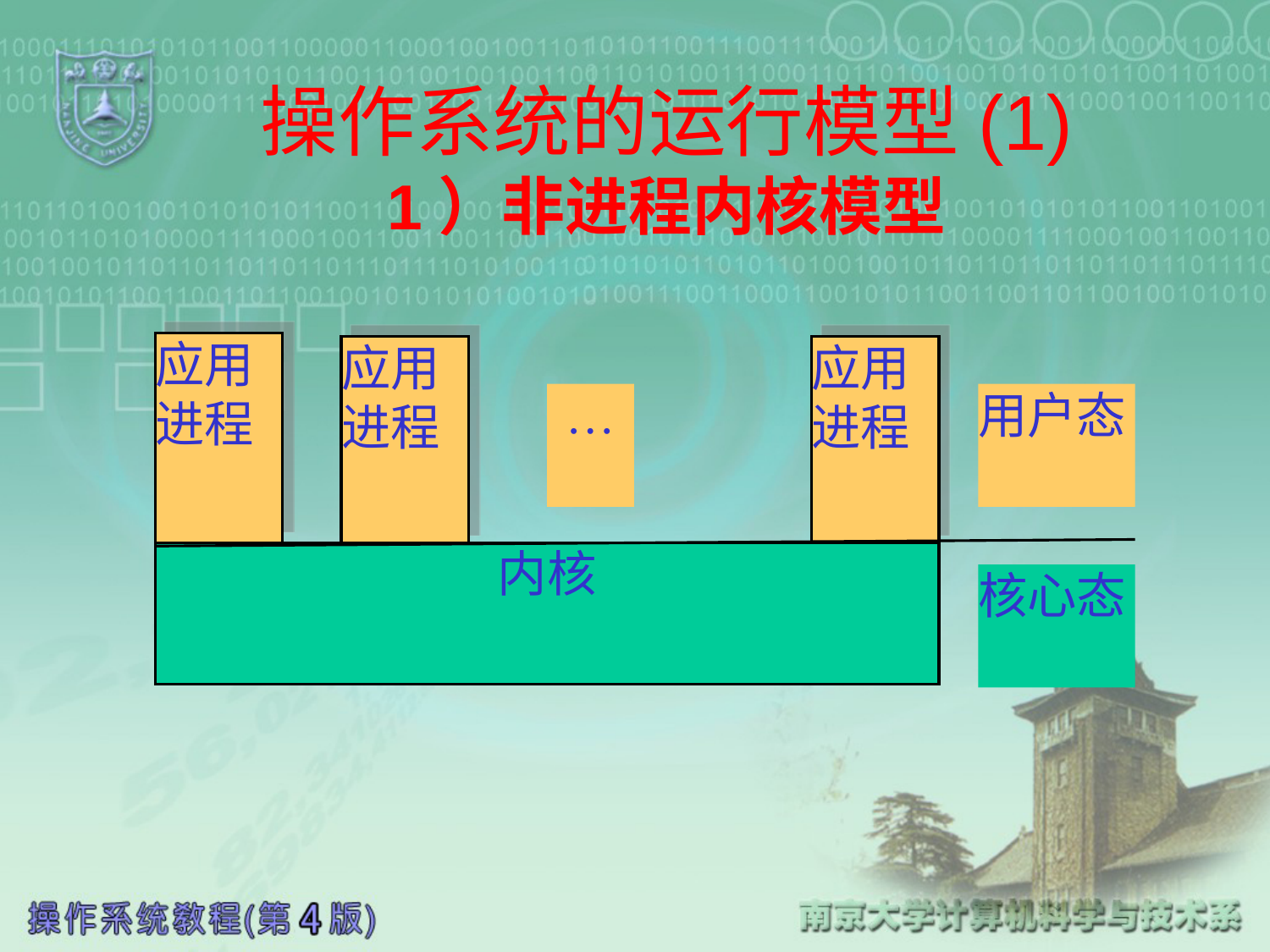

# 操作系统的运行模型(1) 1）非进程内核模型
应用进程
应用进程
应用进程
…
用户态

内核
核心态